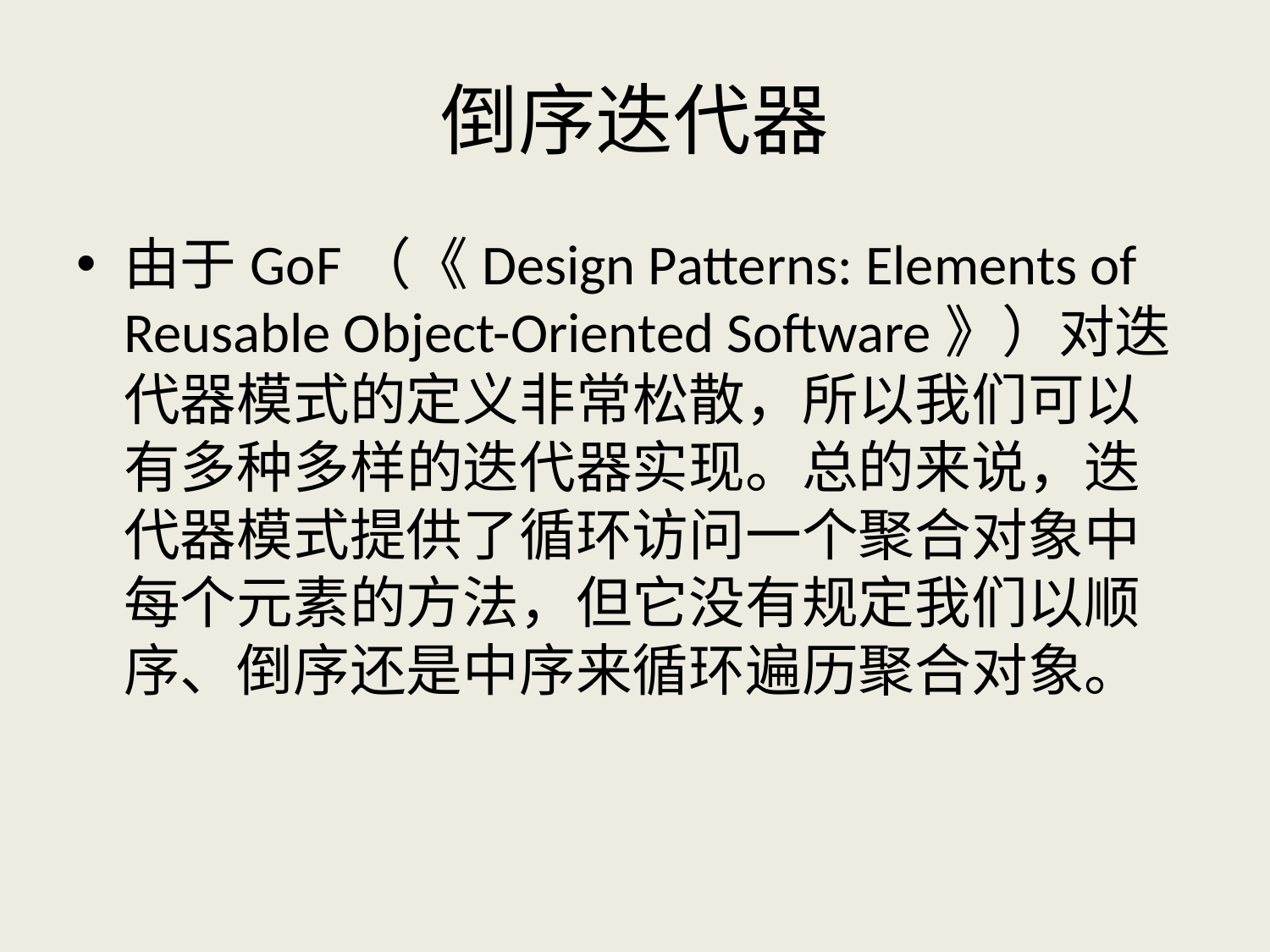

# 倒序迭代器
由于GoF（《Design Patterns: Elements of Reusable Object-Oriented Software》）对迭代器模式的定义非常松散，所以我们可以有多种多样的迭代器实现。总的来说，迭代器模式提供了循环访问一个聚合对象中每个元素的方法，但它没有规定我们以顺序、倒序还是中序来循环遍历聚合对象。